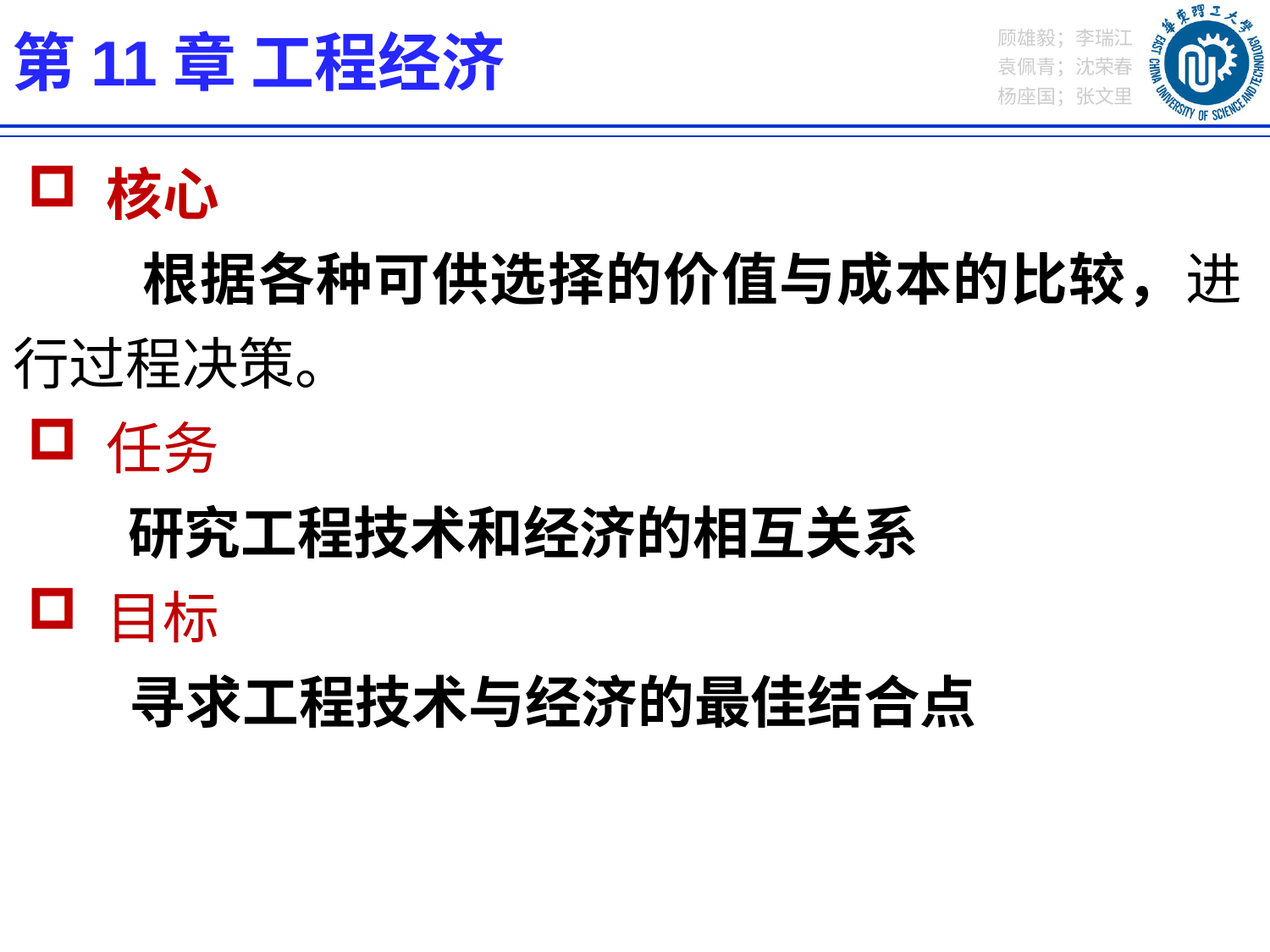

第11章 工程经济
 核心
        根据各种可供选择的价值与成本的比较，进行过程决策。
 任务
        研究工程技术和经济的相互关系
 目标
        寻求工程技术与经济的最佳结合点